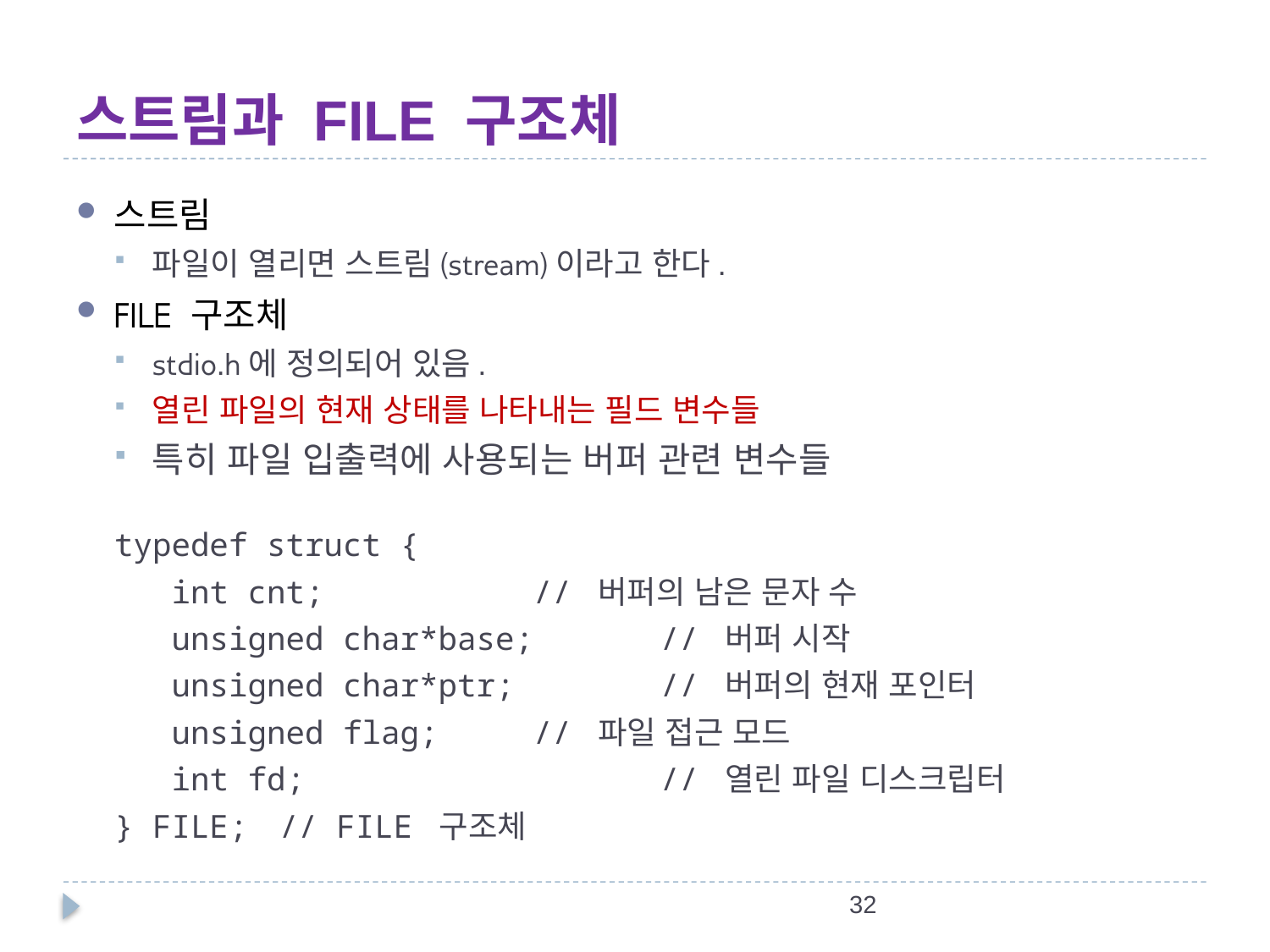

# 스트림과 FILE 구조체
스트림
파일이 열리면 스트림(stream)이라고 한다.
FILE 구조체
stdio.h에 정의되어 있음.
열린 파일의 현재 상태를 나타내는 필드 변수들
특히 파일 입출력에 사용되는 버퍼 관련 변수들

typedef struct {
   int cnt; 		// 버퍼의 남은 문자 수
   unsigned char*base; 	// 버퍼 시작
   unsigned char*ptr; 	// 버퍼의 현재 포인터
   unsigned flag; 	// 파일 접근 모드
   int fd; 			// 열린 파일 디스크립터
} FILE;	// FILE 구조체
32